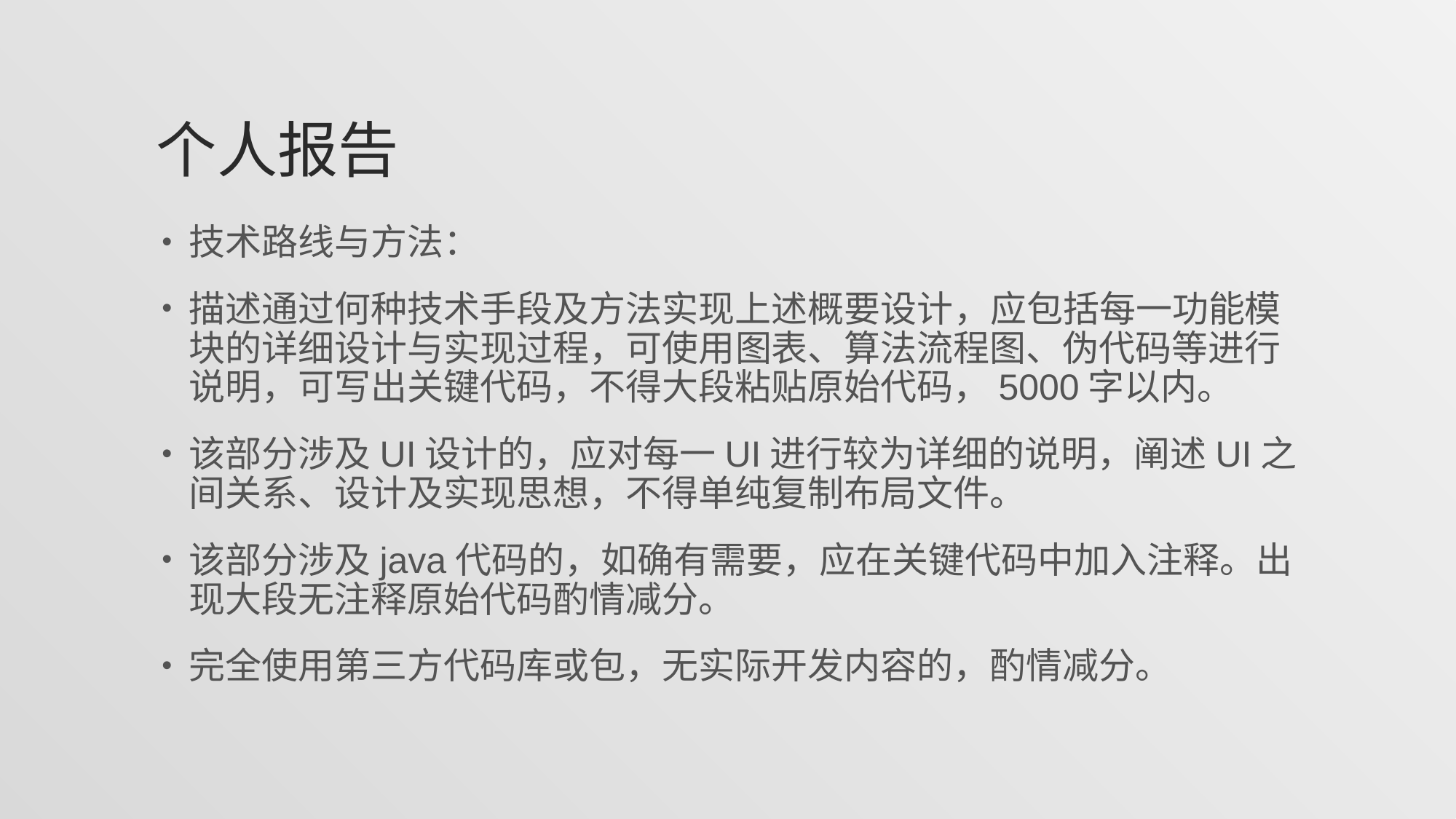

# 个人报告
技术路线与方法：
描述通过何种技术手段及方法实现上述概要设计，应包括每一功能模块的详细设计与实现过程，可使用图表、算法流程图、伪代码等进行说明，可写出关键代码，不得大段粘贴原始代码，5000字以内。
该部分涉及UI设计的，应对每一UI进行较为详细的说明，阐述UI之间关系、设计及实现思想，不得单纯复制布局文件。
该部分涉及java代码的，如确有需要，应在关键代码中加入注释。出现大段无注释原始代码酌情减分。
完全使用第三方代码库或包，无实际开发内容的，酌情减分。